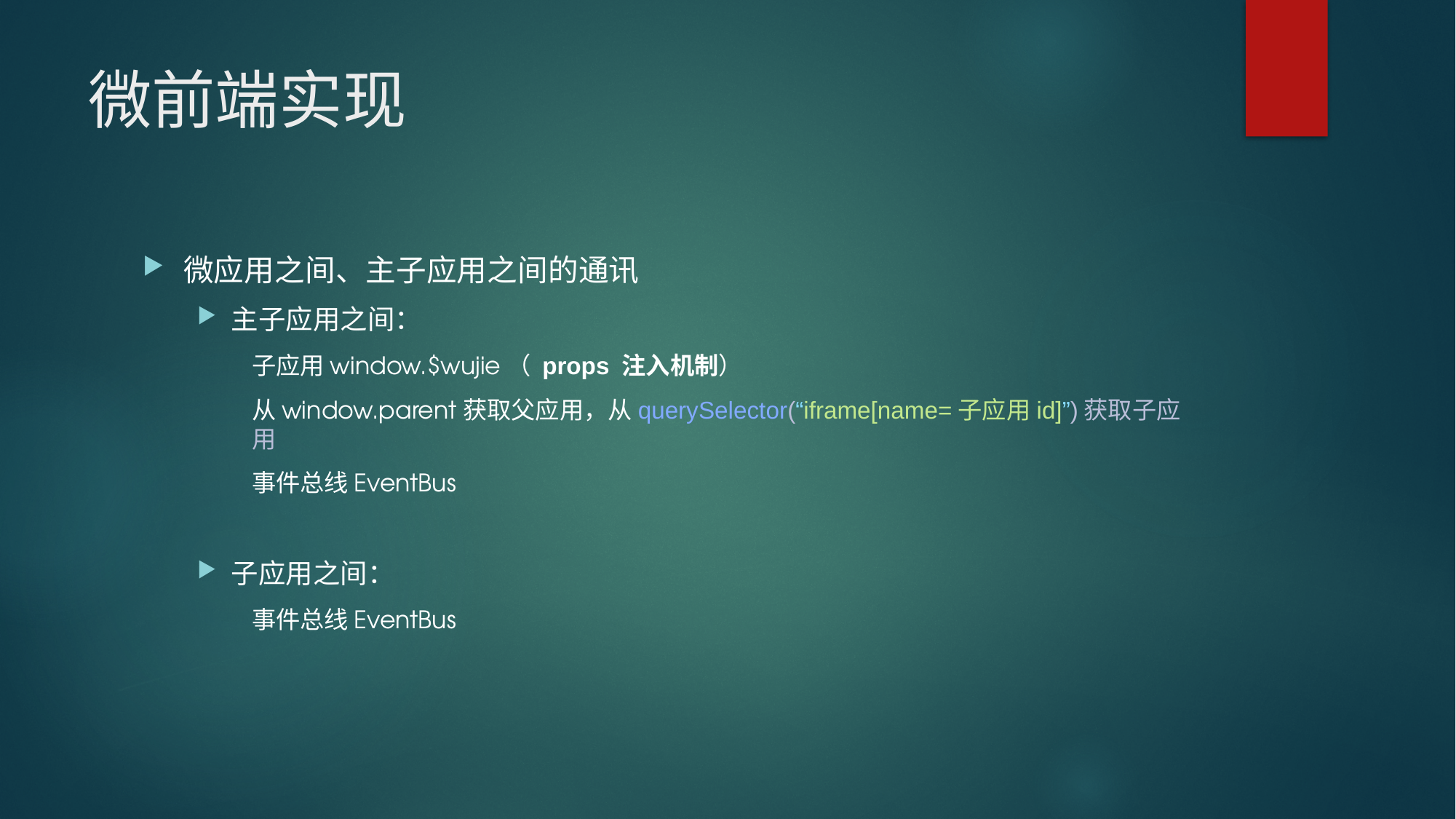

# 微前端实现
微应用之间、主子应用之间的通讯
主子应用之间：
子应用window.$wujie（ props 注入机制）
从window.parent获取父应用，从querySelector(“iframe[name=子应用id]”)获取子应用
事件总线EventBus

子应用之间：
事件总线EventBus